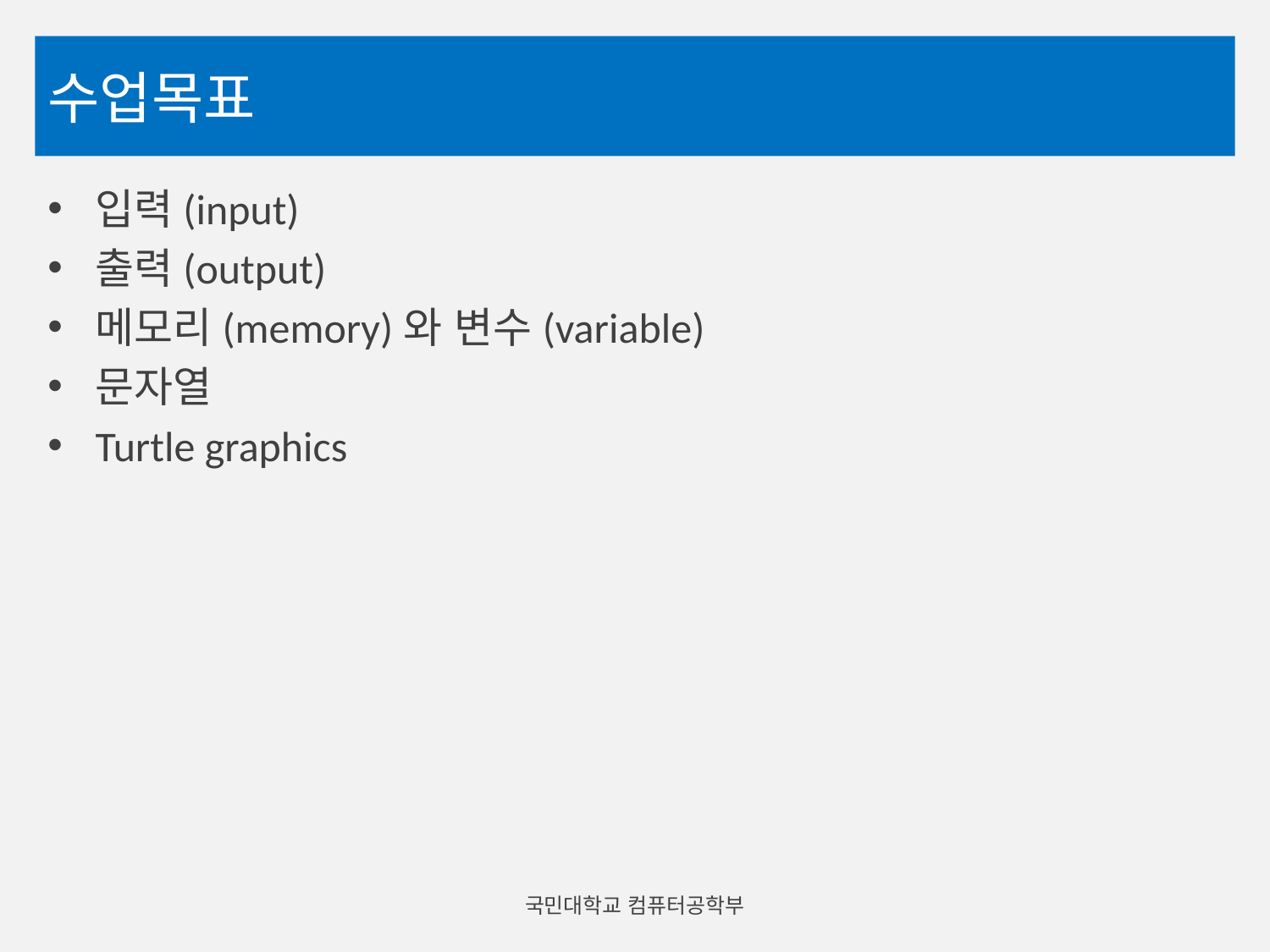

# 수업목표
입력(input)
출력(output)
메모리(memory)와 변수(variable)
문자열
Turtle graphics
국민대학교 컴퓨터공학부